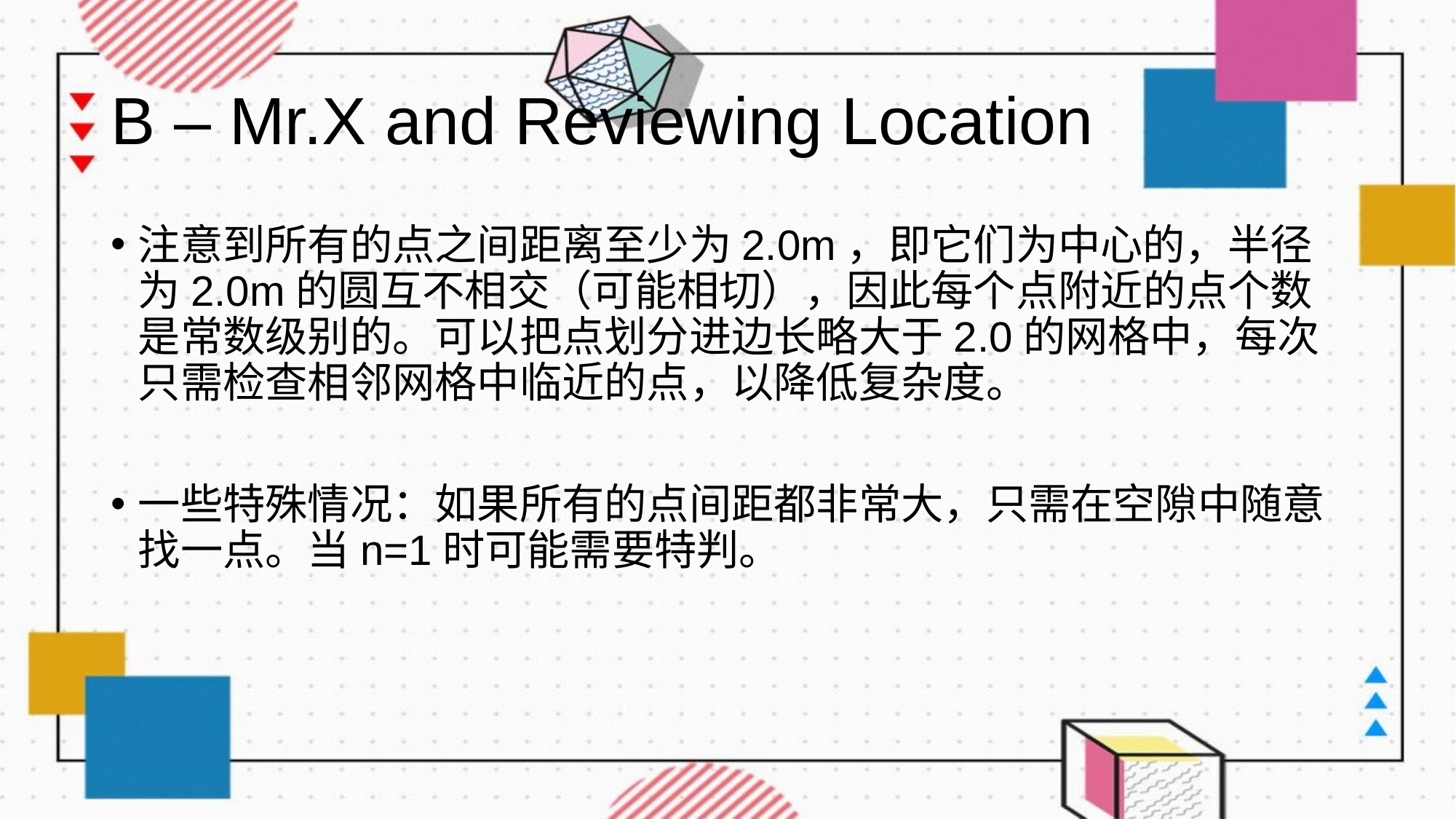

# B – Mr.X and Reviewing Location
注意到所有的点之间距离至少为2.0m，即它们为中心的，半径为2.0m的圆互不相交（可能相切），因此每个点附近的点个数是常数级别的。可以把点划分进边长略大于2.0的网格中，每次只需检查相邻网格中临近的点，以降低复杂度。

一些特殊情况：如果所有的点间距都非常大，只需在空隙中随意找一点。当n=1时可能需要特判。